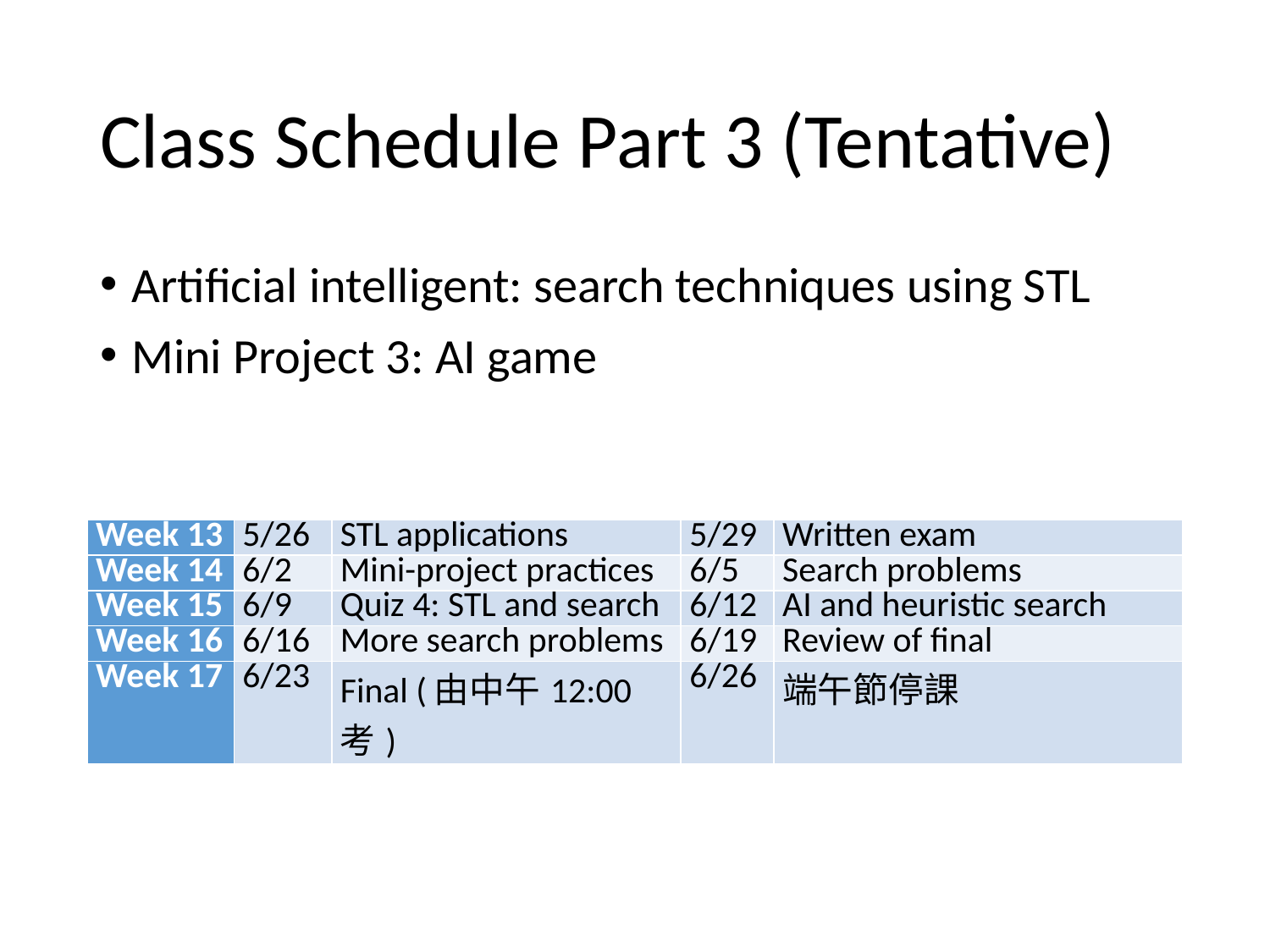

# Class Schedule Part 3 (Tentative)
Artificial intelligent: search techniques using STL
Mini Project 3: AI game
| Week 13 | 5/26 | STL applications | 5/29 | Written exam |
| --- | --- | --- | --- | --- |
| Week 14 | 6/2 | Mini-project practices | 6/5 | Search problems |
| Week 15 | 6/9 | Quiz 4: STL and search | 6/12 | AI and heuristic search |
| Week 16 | 6/16 | More search problems | 6/19 | Review of final |
| Week 17 | 6/23 | Final (由中午12:00考) | 6/26 | 端午節停課 |